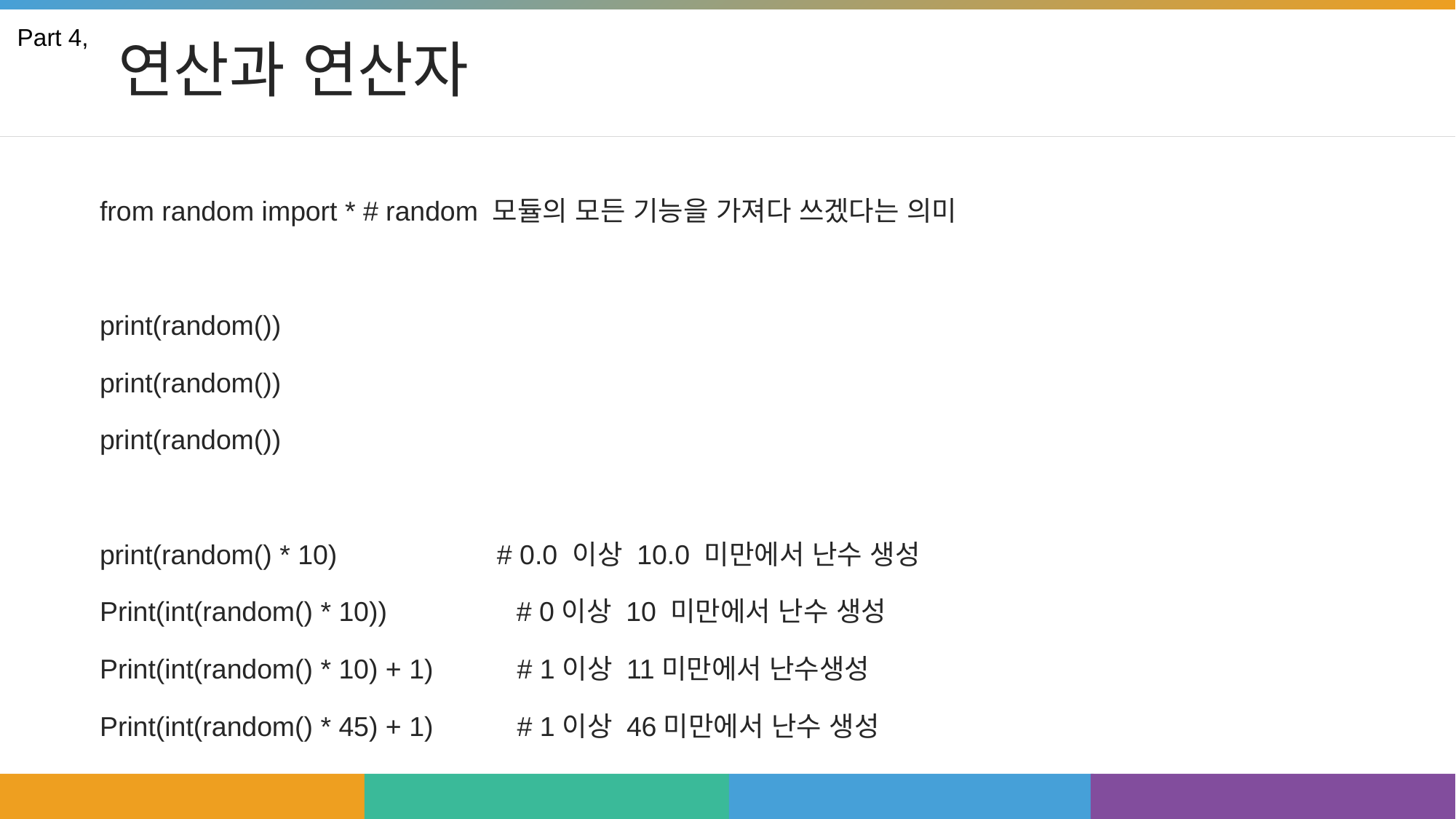

# 연산과 연산자
Part 4,
from random import * # random 모듈의 모든 기능을 가져다 쓰겠다는 의미

print(random())
print(random())
print(random())

print(random() * 10)                     # 0.0 이상 10.0 미만에서 난수 생성
Print(int(random() * 10))                 # 0이상 10 미만에서 난수 생성
Print(int(random() * 10) + 1)           # 1이상 11미만에서 난수생성
Print(int(random() * 45) + 1)           # 1이상 46미만에서 난수 생성